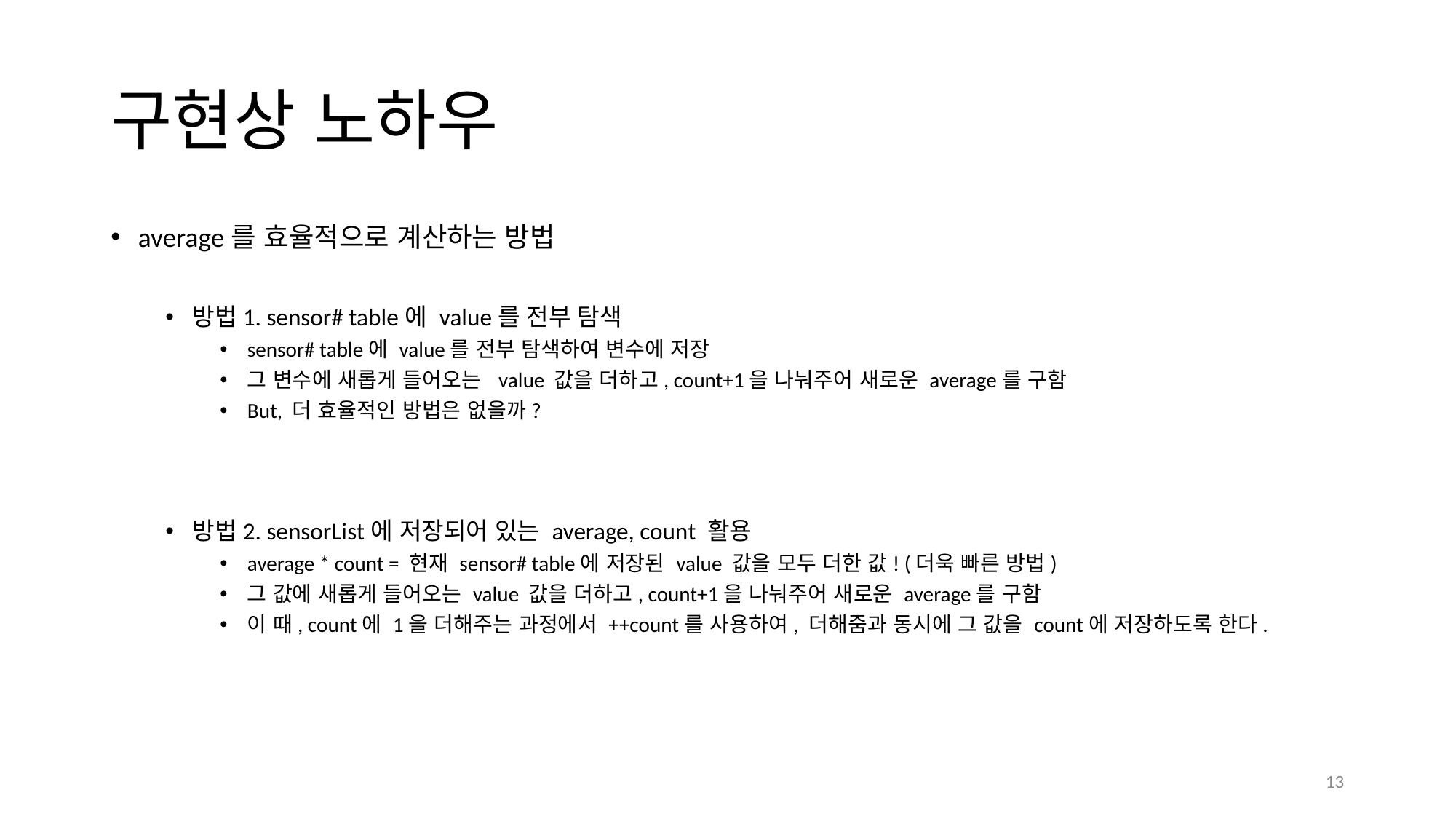

# 구현상 노하우
average를 효율적으로 계산하는 방법

방법1. sensor# table에 value를 전부 탐색
sensor# table에 value를 전부 탐색하여 변수에 저장
그 변수에 새롭게 들어오는  value 값을 더하고, count+1을 나눠주어 새로운 average를 구함
But, 더 효율적인 방법은 없을까?

방법2. sensorList에 저장되어 있는 average, count 활용
average * count = 현재 sensor# table에 저장된 value 값을 모두 더한 값! (더욱 빠른 방법)
그 값에 새롭게 들어오는 value 값을 더하고, count+1을 나눠주어 새로운 average를 구함
이 때, count에 1을 더해주는 과정에서 ++count를 사용하여, 더해줌과 동시에 그 값을 count에 저장하도록 한다.

13